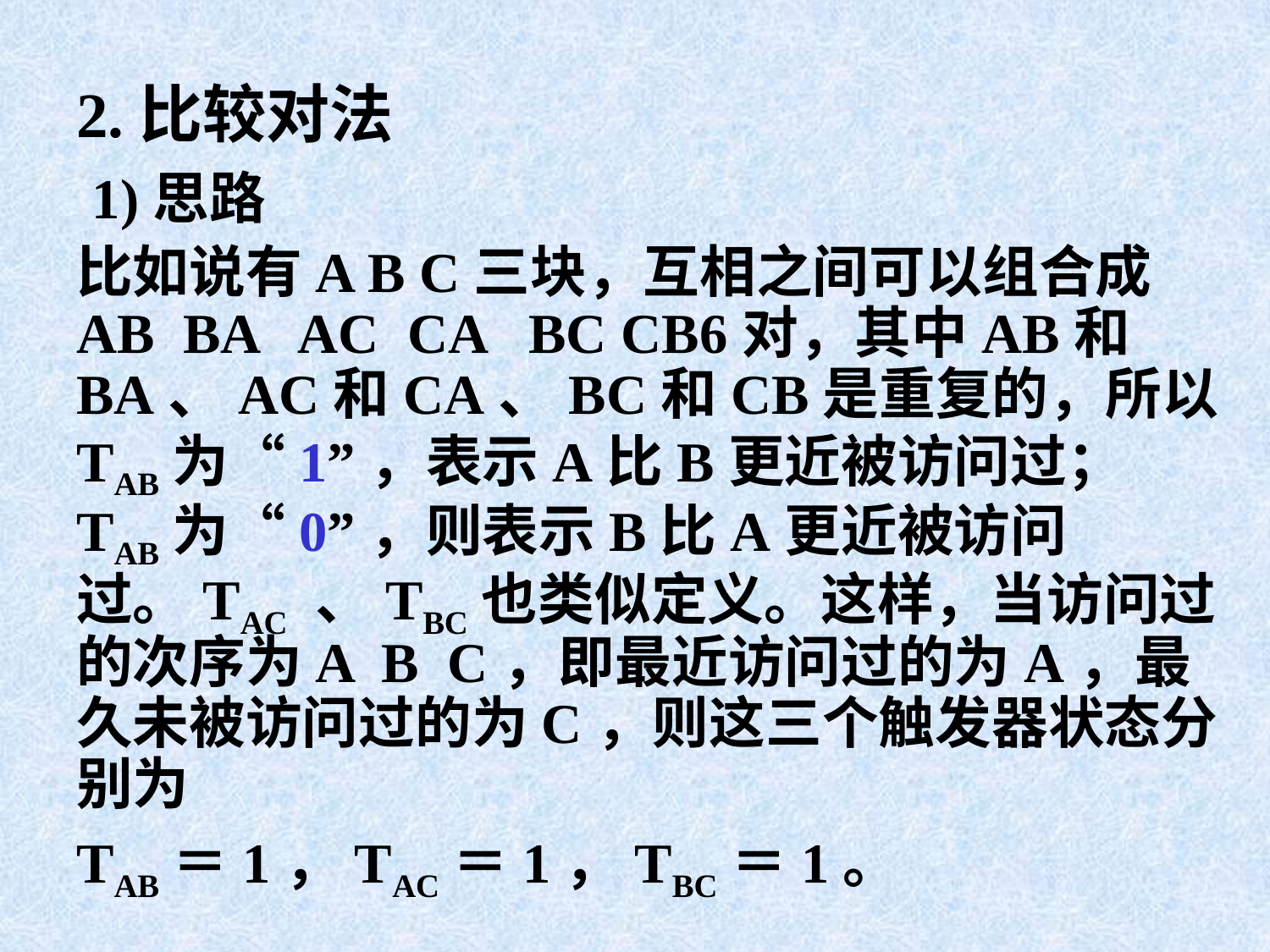

2.比较对法
 1)思路
比如说有A B C三块，互相之间可以组合成AB  BA   AC  CA   BC CB6对，其中AB和BA、AC和CA、BC和CB是重复的，所以TAB为“1”，表示A比B更近被访问过； TAB为“0”，则表示B比A更近被访问过。TAC 、TBC也类似定义。这样，当访问过的次序为A  B  C，即最近访问过的为A，最久未被访问过的为C，则这三个触发器状态分别为
TAB＝1，TAC＝1，TBC＝1。